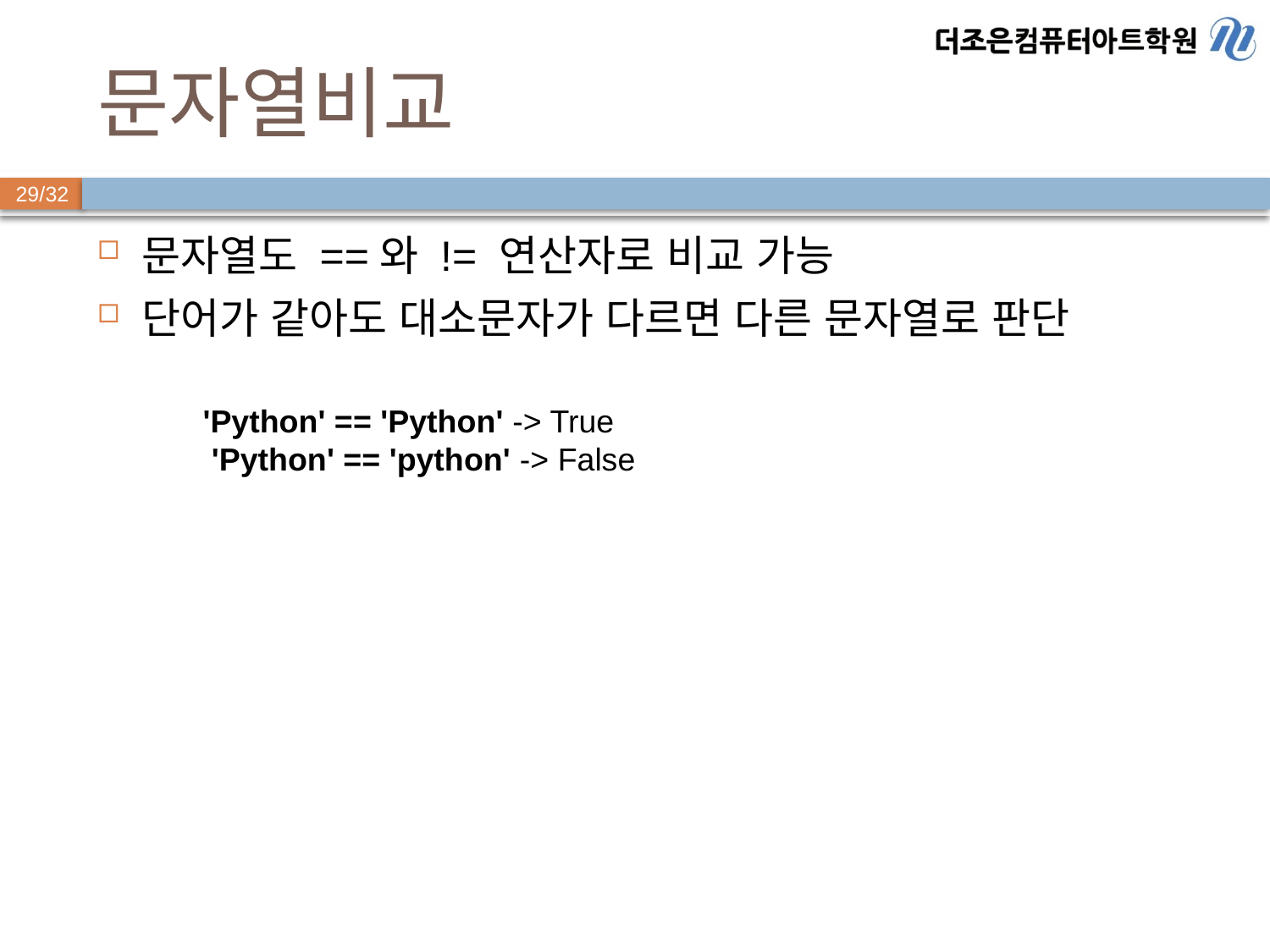

# 문자열비교
문자열도 ==와 != 연산자로 비교 가능
단어가 같아도 대소문자가 다르면 다른 문자열로 판단
'Python' == 'Python' -> True
 'Python' == 'python' -> False